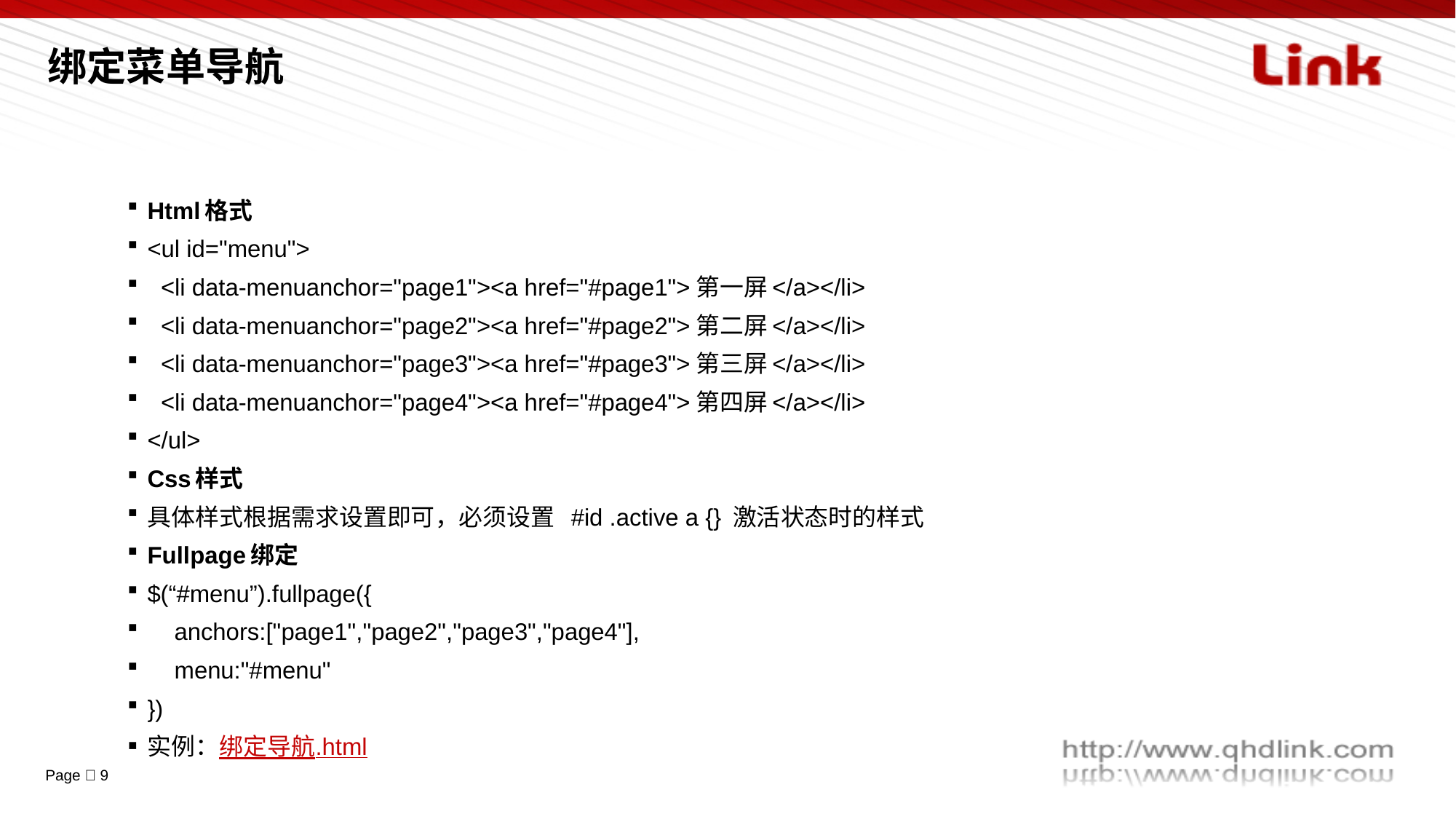

# 绑定菜单导航
Html格式
<ul id="menu">
  <li data-menuanchor="page1"><a href="#page1">第一屏</a></li>
  <li data-menuanchor="page2"><a href="#page2">第二屏</a></li>
  <li data-menuanchor="page3"><a href="#page3">第三屏</a></li>
  <li data-menuanchor="page4"><a href="#page4">第四屏</a></li>
</ul>
Css样式
具体样式根据需求设置即可，必须设置  #id .active a {} 激活状态时的样式
Fullpage绑定
$(“#menu”).fullpage({
    anchors:["page1","page2","page3","page4"],
    menu:"#menu"
})
实例：绑定导航.html